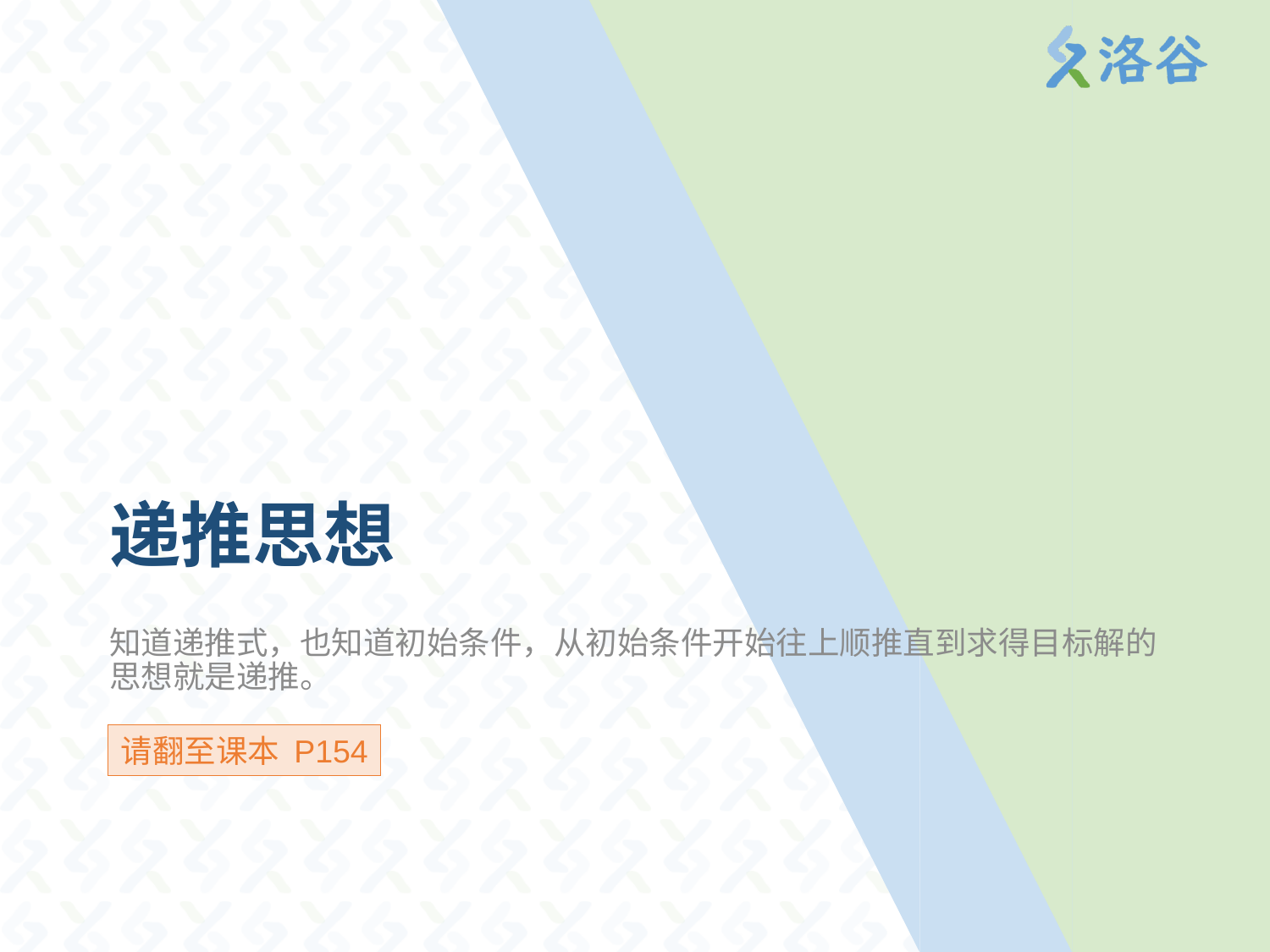

# 递推思想
知道递推式，也知道初始条件，从初始条件开始往上顺推直到求得目标解的思想就是递推。
请翻至课本 P154